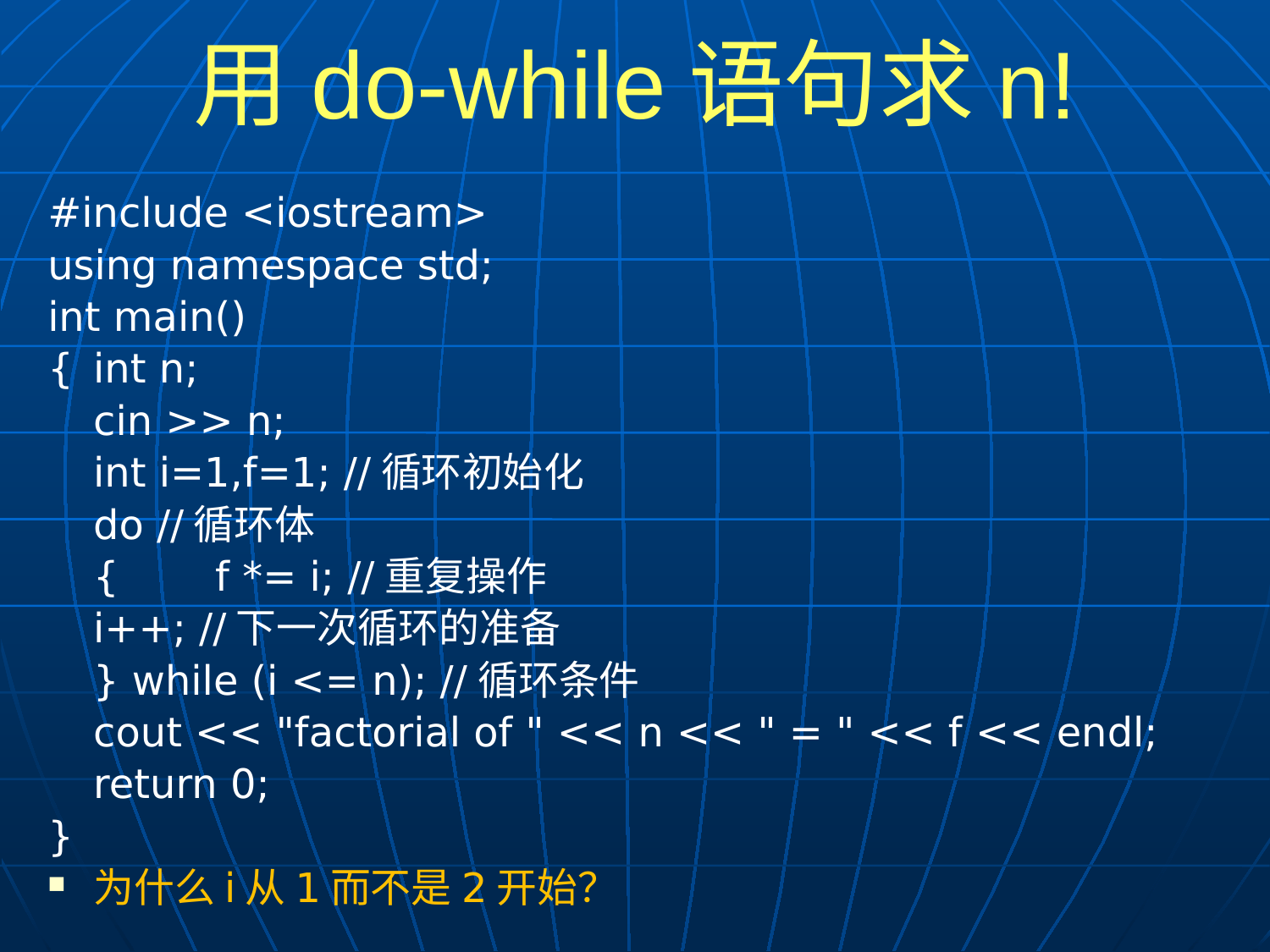

# 用do-while语句求n!
#include <iostream>
using namespace std;
int main()
{	int n;
	cin >> n;
	int i=1,f=1; //循环初始化
	do //循环体
	{	f *= i; //重复操作
		i++; //下一次循环的准备
	} while (i <= n); //循环条件
	cout << "factorial of " << n << " = " << f << endl;
	return 0;
}
为什么i从1而不是2开始？